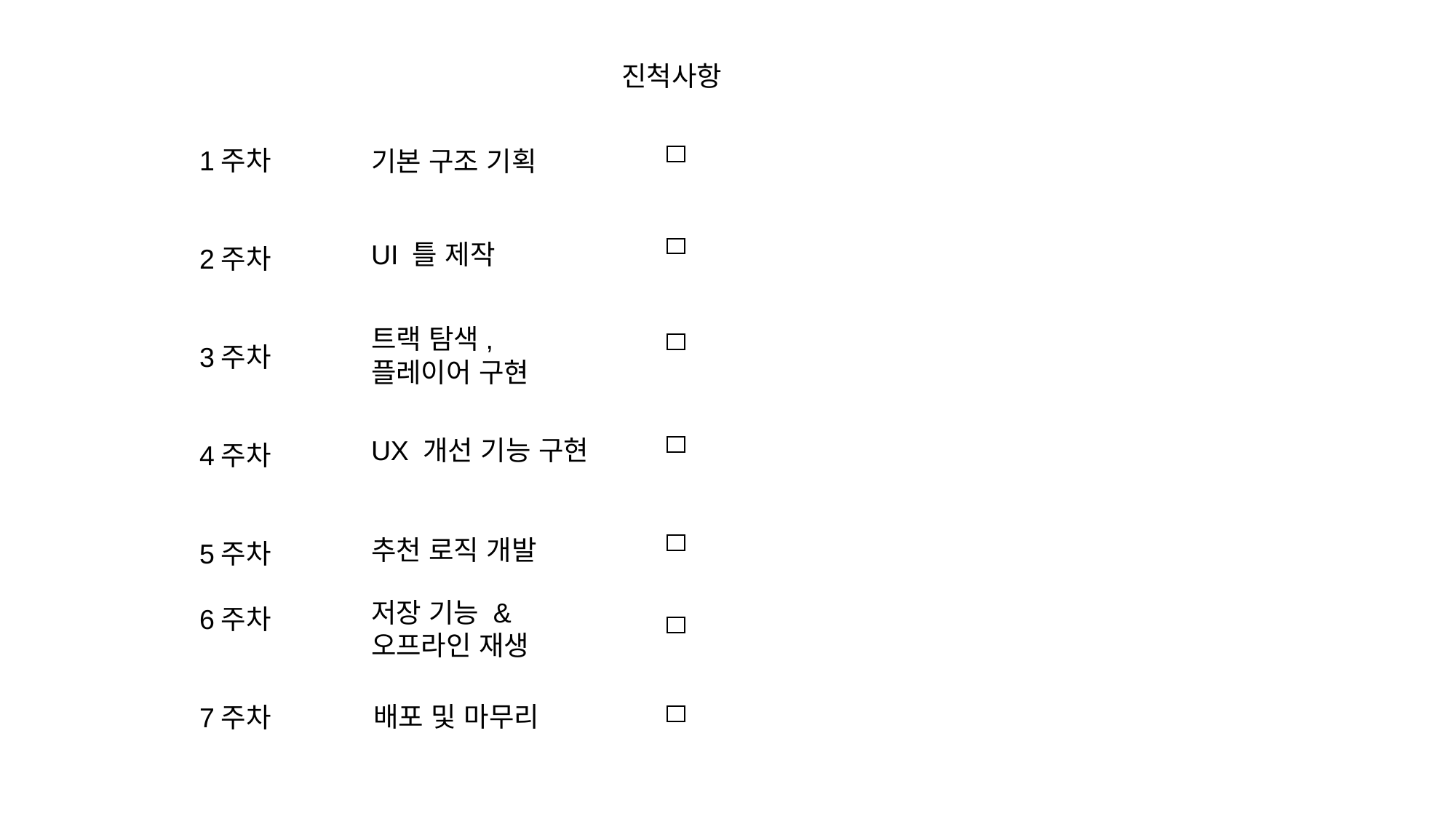

진척사항
1주차

2주차

3주차

4주차

5주차

6주차

7주차
기본 구조 기획

UI 틀 제작

트랙 탐색,
플레이어 구현

UX 개선 기능 구현

추천 로직 개발

저장 기능 & 오프라인 재생

배포 및 마무리